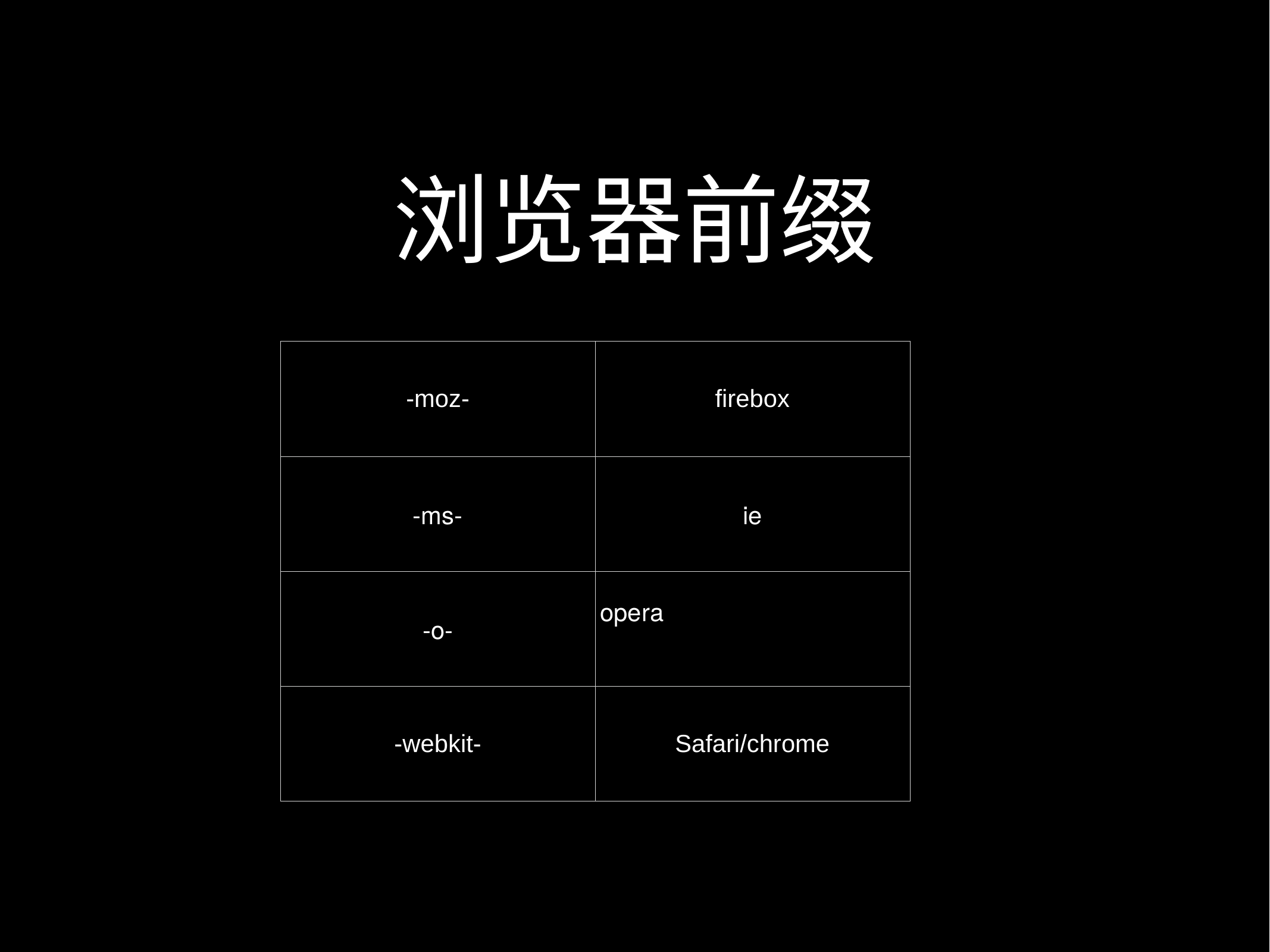

# 浏览器前缀
| -moz- | firebox |
| --- | --- |
| -ms- | ie |
| -o- | opera |
| -webkit- | Safari/chrome |